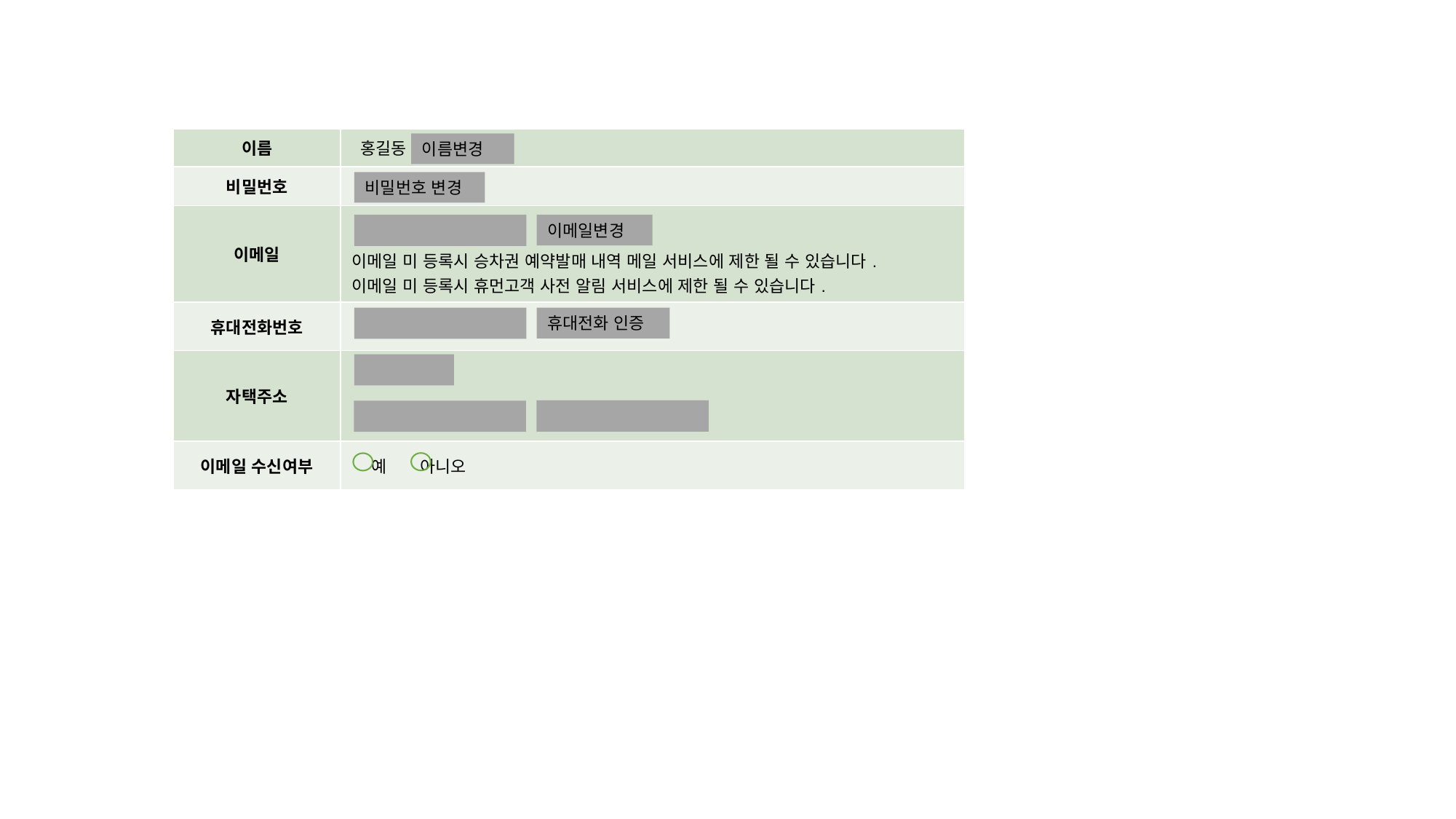

|  |  |
| --- | --- |
| 이름 | 홍길동 |
| 비밀번호 |  |
| 이메일 | 이메일 미 등록시 승차권 예약발매 내역 메일 서비스에 제한 될 수 있습니다. 이메일 미 등록시 휴먼고객 사전 알림 서비스에 제한 될 수 있습니다. |
| 휴대전화번호 |  |
| 자택주소 | 검색 |
| 이메일 수신여부 | 예 아니오 |
이름변경
비밀번호 변경

이메일변경

휴대전화 인증